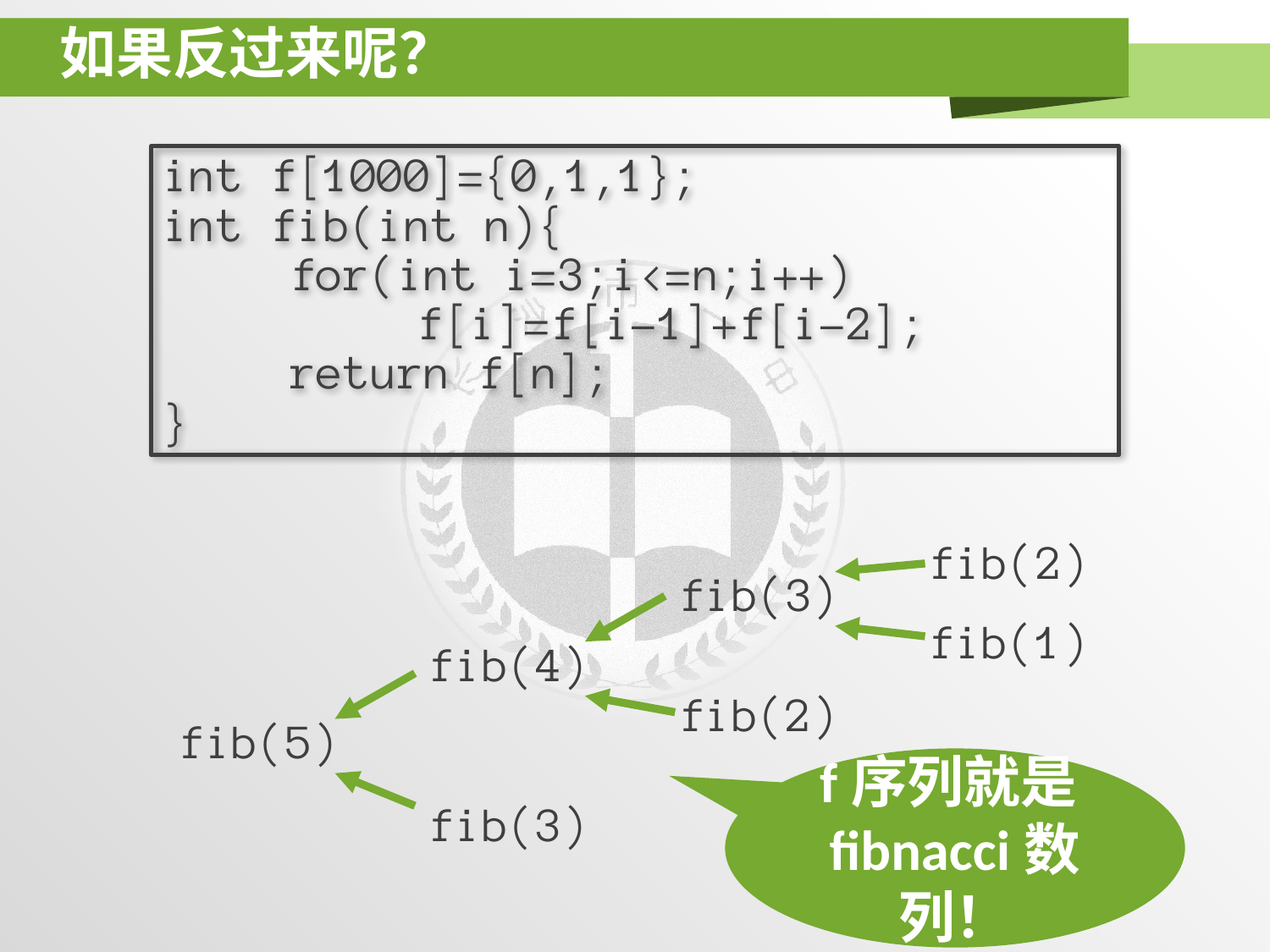

# 如果反过来呢？
int f[1000]={0,1,1};
int fib(int n){
	for(int i=3;i<=n;i++)
		f[i]=f[i-1]+f[i-2];
	return f[n];
}
fib(2)
fib(3)
fib(1)
fib(4)
fib(2)
fib(5)
f序列就是fibnacci数列！
fib(3)